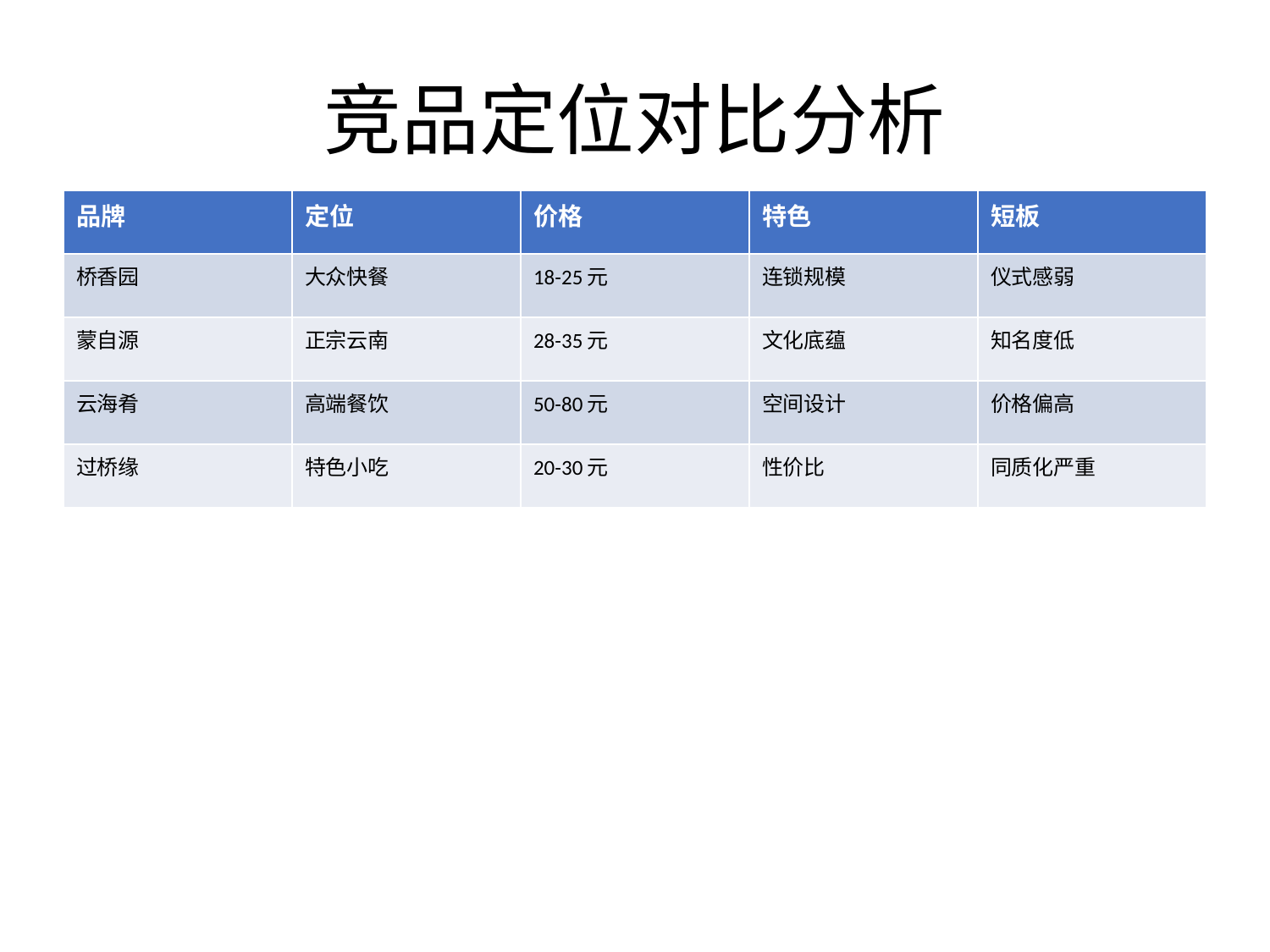

# 竞品定位对比分析
| 品牌 | 定位 | 价格 | 特色 | 短板 |
| --- | --- | --- | --- | --- |
| 桥香园 | 大众快餐 | 18-25元 | 连锁规模 | 仪式感弱 |
| 蒙自源 | 正宗云南 | 28-35元 | 文化底蕴 | 知名度低 |
| 云海肴 | 高端餐饮 | 50-80元 | 空间设计 | 价格偏高 |
| 过桥缘 | 特色小吃 | 20-30元 | 性价比 | 同质化严重 |